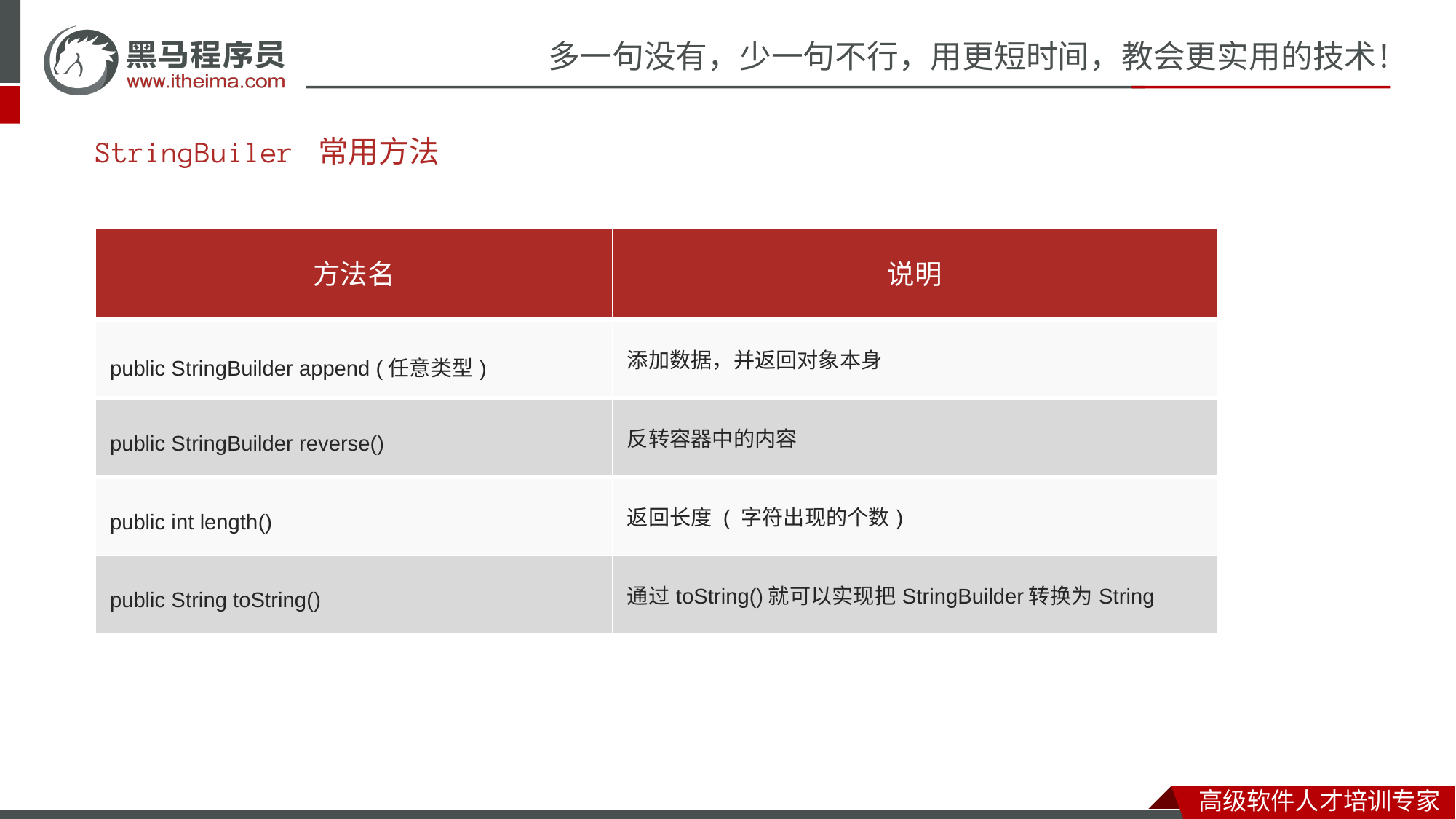

# StringBuiler 常用方法
| 方法名 | 说明 |
| --- | --- |
| public StringBuilder append (任意类型) | 添加数据，并返回对象本身 |
| public StringBuilder reverse() | 反转容器中的内容 |
| public int length​() | 返回长度 ( 字符出现的个数) |
| public String toString​() | 通过toString()就可以实现把StringBuilder转换为String |